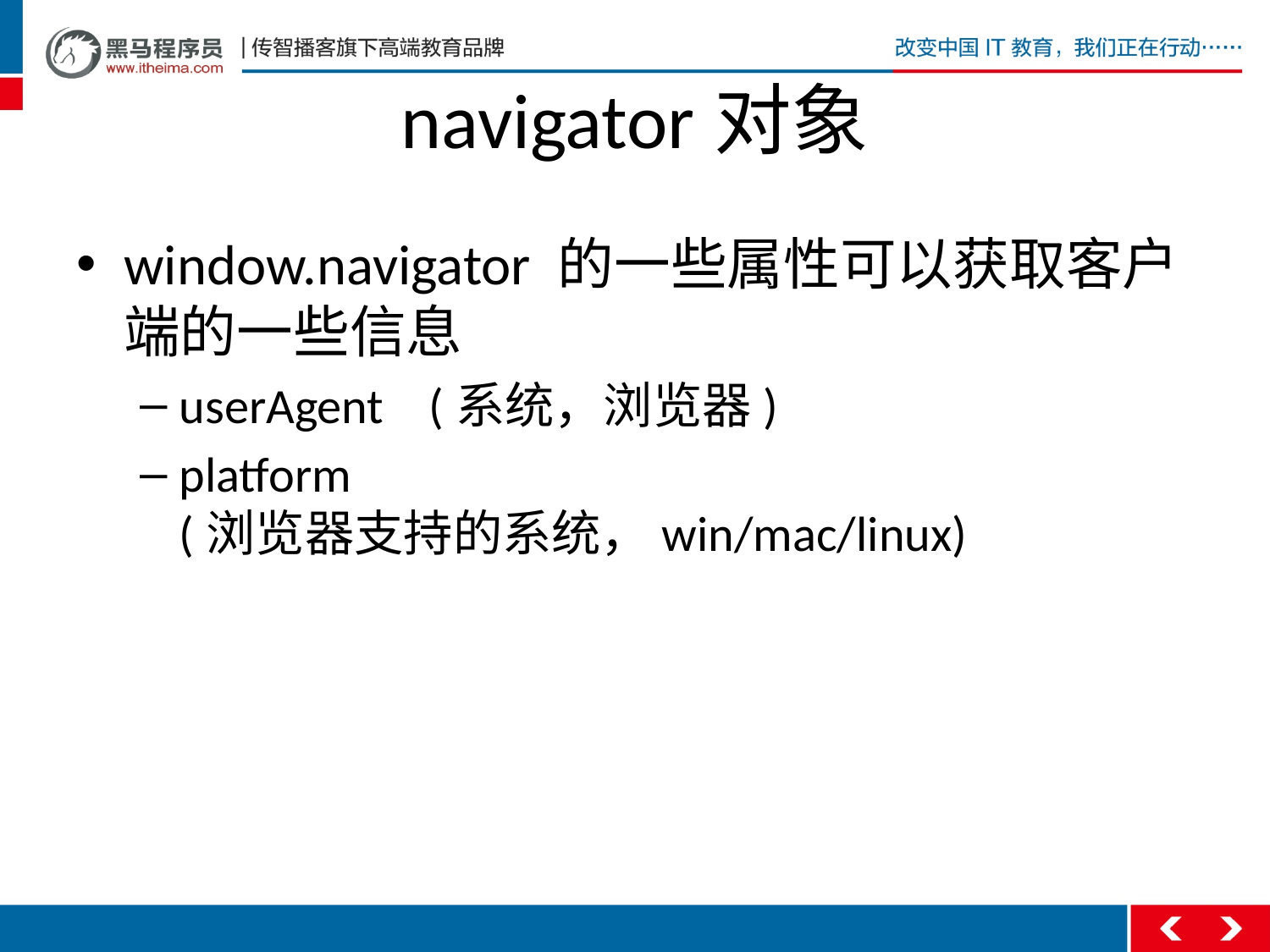

# navigator对象
window.navigator 的一些属性可以获取客户端的一些信息
userAgent    (系统，浏览器)
platform       (浏览器支持的系统，win/mac/linux)